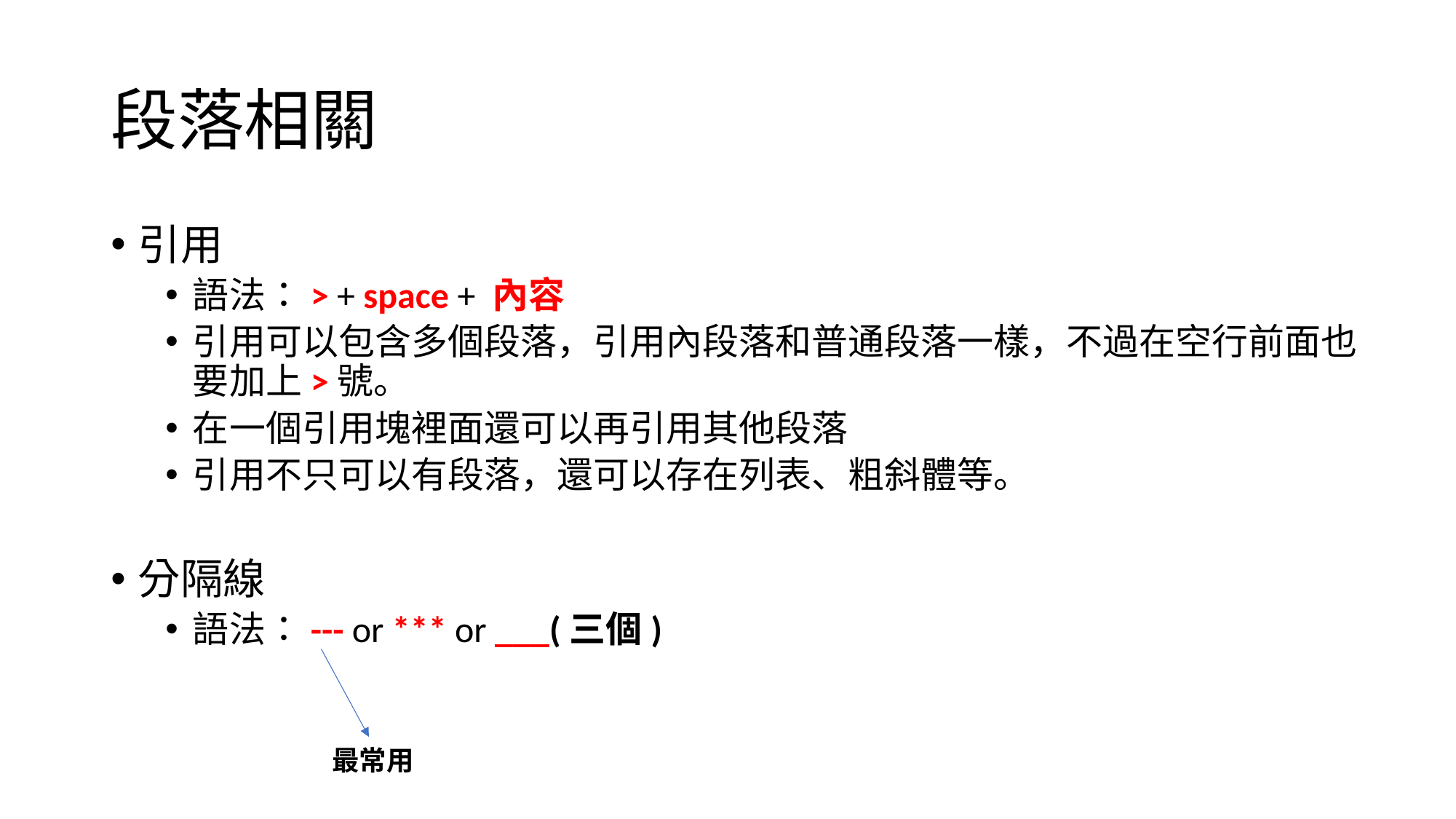

# 段落相關
引用
語法：> + space + 內容
引用可以包含多個段落，引用內段落和普通段落一樣，不過在空行前面也要加上>號。
在一個引用塊裡面還可以再引用其他段落
引用不只可以有段落，還可以存在列表、粗斜體等。

分隔線
語法：--- or *** or ___(三個)

最常用